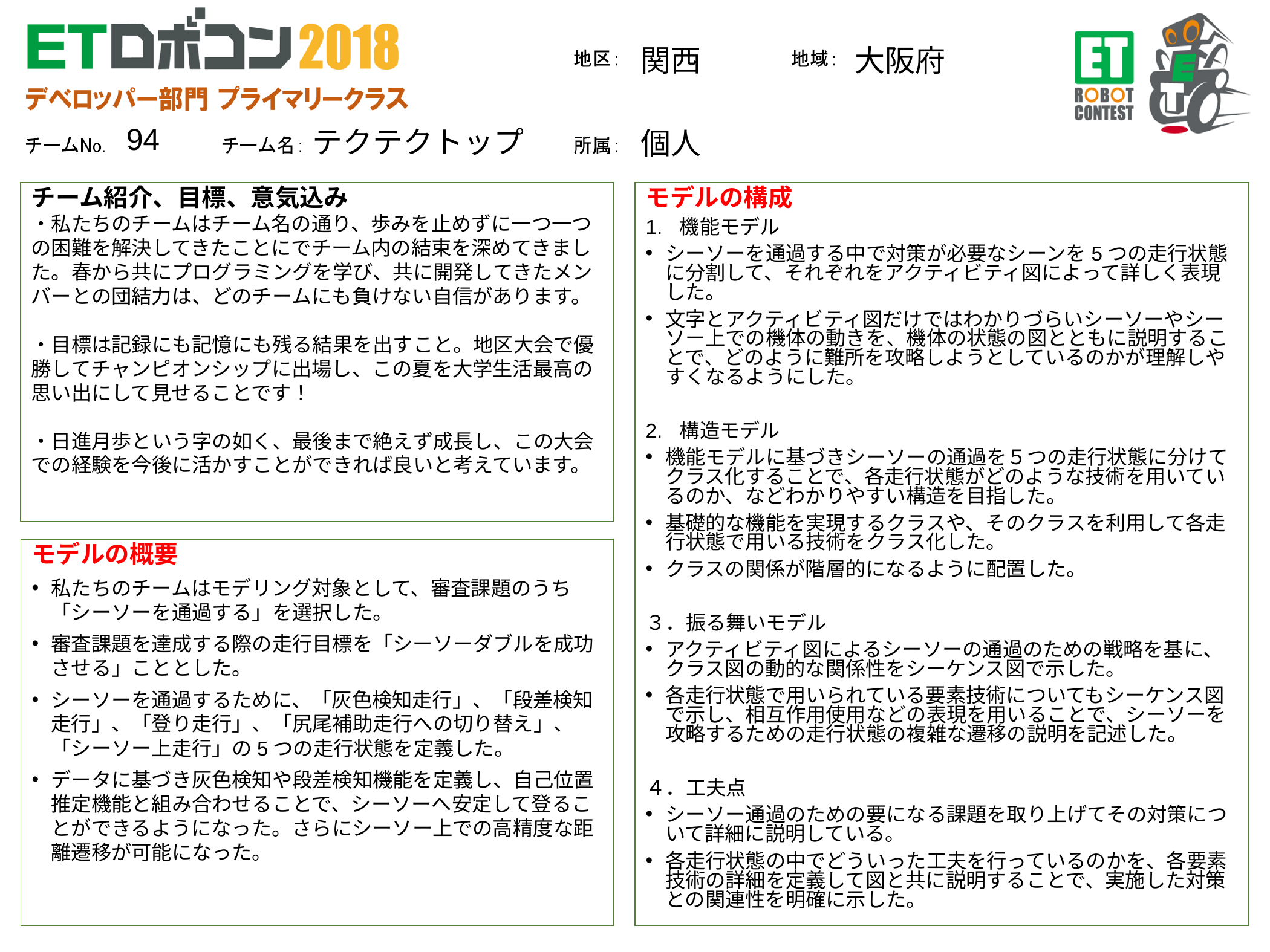

関西
大阪府
94
個人
テクテクトップ
チーム紹介、目標、意気込み
・私たちのチームはチーム名の通り、歩みを止めずに一つ一つの困難を解決してきたことにでチーム内の結束を深めてきました。春から共にプログラミングを学び、共に開発してきたメンバーとの団結力は、どのチームにも負けない自信があります。

・目標は記録にも記憶にも残る結果を出すこと。地区大会で優勝してチャンピオンシップに出場し、この夏を大学生活最高の思い出にして見せることです！

・日進月歩という字の如く、最後まで絶えず成長し、この大会での経験を今後に活かすことができれば良いと考えています。

モデルの構成
機能モデル
シーソーを通過する中で対策が必要なシーンを5つの走行状態に分割して、それぞれをアクティビティ図によって詳しく表現した。
文字とアクティビティ図だけではわかりづらいシーソーやシーソー上での機体の動きを、機体の状態の図とともに説明することで、どのように難所を攻略しようとしているのかが理解しやすくなるようにした。

構造モデル
機能モデルに基づきシーソーの通過を５つの走行状態に分けてクラス化することで、各走行状態がどのような技術を用いているのか、などわかりやすい構造を目指した。
基礎的な機能を実現するクラスや、そのクラスを利用して各走行状態で用いる技術をクラス化した。
クラスの関係が階層的になるように配置した。

３．振る舞いモデル
アクティビティ図によるシーソーの通過のための戦略を基に、クラス図の動的な関係性をシーケンス図で示した。
各走行状態で用いられている要素技術についてもシーケンス図で示し、相互作用使用などの表現を用いることで、シーソーを攻略するための走行状態の複雑な遷移の説明を記述した。

４．工夫点
シーソー通過のための要になる課題を取り上げてその対策について詳細に説明している。
各走行状態の中でどういった工夫を行っているのかを、各要素技術の詳細を定義して図と共に説明することで、実施した対策との関連性を明確に示した。
モデルの概要
私たちのチームはモデリング対象として、審査課題のうち「シーソーを通過する」を選択した。
審査課題を達成する際の走行目標を「シーソーダブルを成功させる」こととした。
シーソーを通過するために、「灰色検知走行」、「段差検知走行」、「登り走行」、「尻尾補助走行への切り替え」、「シーソー上走行」の5つの走行状態を定義した。
データに基づき灰色検知や段差検知機能を定義し、自己位置推定機能と組み合わせることで、シーソーへ安定して登ることができるようになった。さらにシーソー上での高精度な距離遷移が可能になった。

ここに書いた説明で、モデル図全体を読んで得られる設計の全体像、重要なポイント、効果や実績を捉えることができる
ここに書いた説明で、どのような機能について、どのような構造に構成し、どのような振舞いによってよって動作させるのかがわかり、また各々がどのようにつながっているか、といったことが把握できる